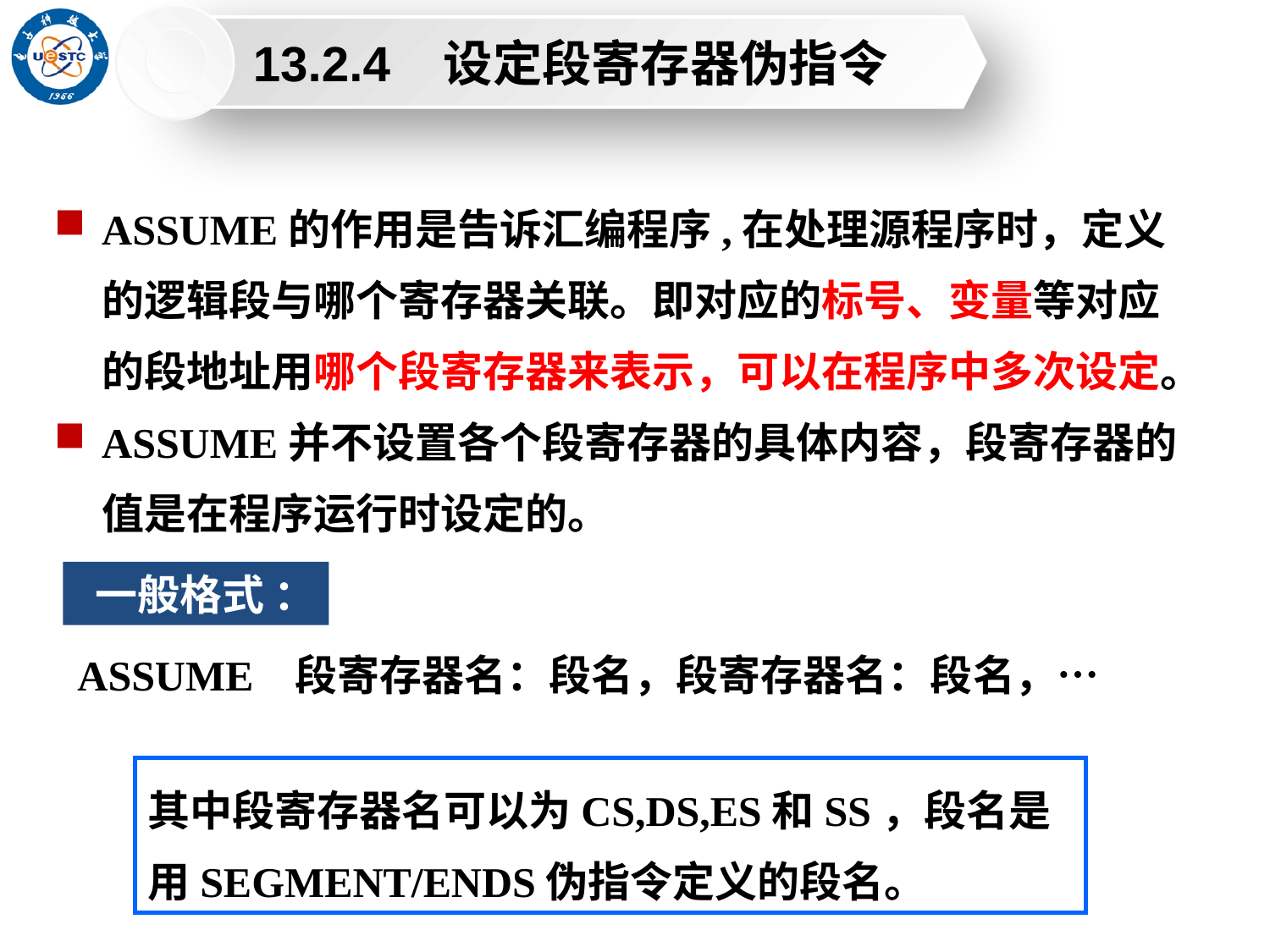

13.2.4   设定段寄存器伪指令

ASSUME的作用是告诉汇编程序,在处理源程序时，定义的逻辑段与哪个寄存器关联。即对应的标号、变量等对应的段地址用哪个段寄存器来表示，可以在程序中多次设定。
ASSUME并不设置各个段寄存器的具体内容，段寄存器的值是在程序运行时设定的。
 一般格式 ：
ASSUME   段寄存器名：段名，段寄存器名：段名，…
其中段寄存器名可以为CS,DS,ES和SS，段名是用SEGMENT/ENDS伪指令定义的段名。